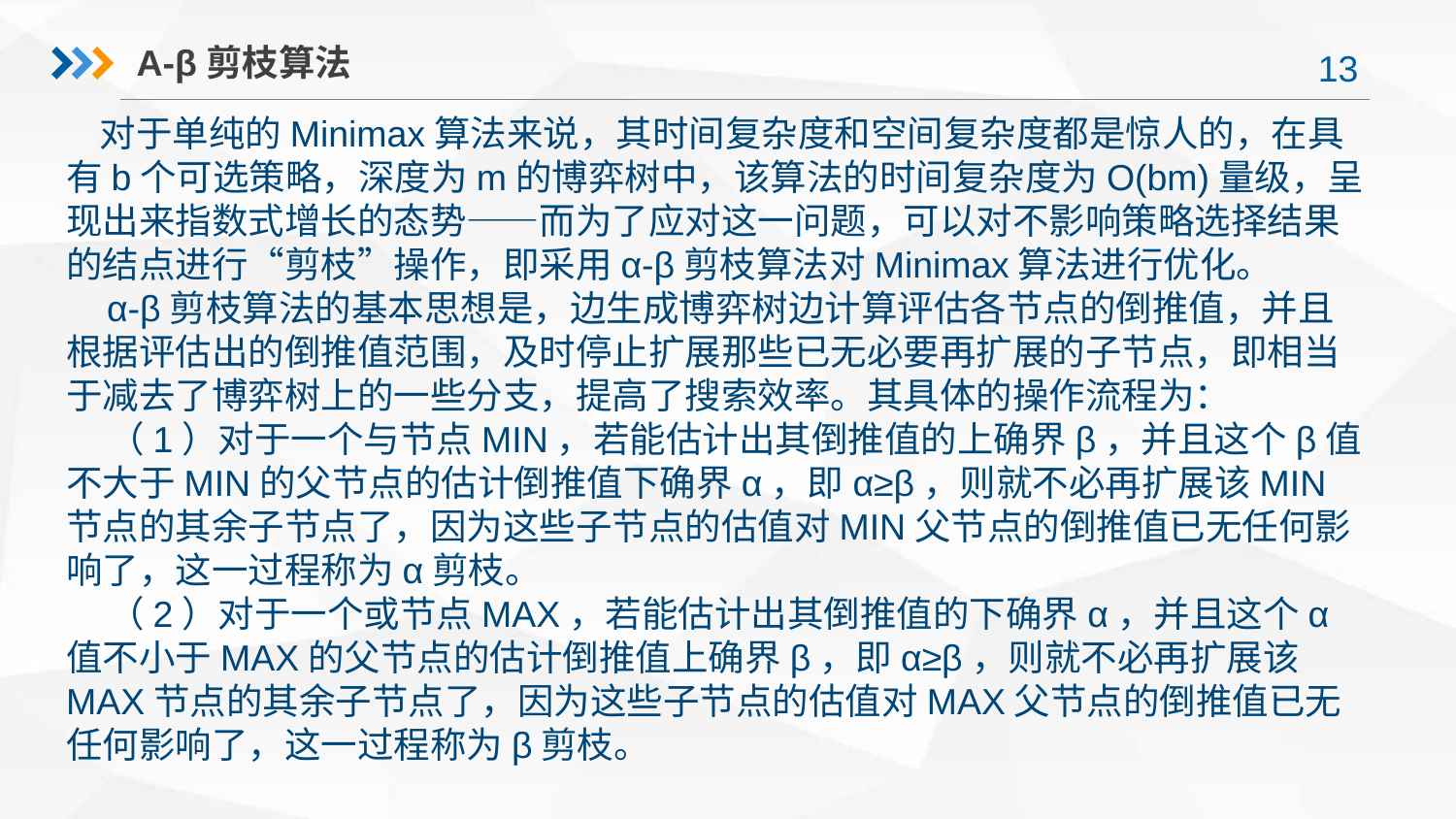

Α-β剪枝算法
   对于单纯的Minimax算法来说，其时间复杂度和空间复杂度都是惊人的，在具有b个可选策略，深度为m的博弈树中，该算法的时间复杂度为O(bm)量级，呈现出来指数式增长的态势——而为了应对这一问题，可以对不影响策略选择结果的结点进行“剪枝”操作，即采用α-β剪枝算法对Minimax算法进行优化。
    α-β剪枝算法的基本思想是，边生成博弈树边计算评估各节点的倒推值，并且根据评估出的倒推值范围，及时停止扩展那些已无必要再扩展的子节点，即相当于减去了博弈树上的一些分支，提高了搜索效率。其具体的操作流程为：
    （1）对于一个与节点MIN，若能估计出其倒推值的上确界β，并且这个β值不大于MIN的父节点的估计倒推值下确界α，即α≥β，则就不必再扩展该MIN节点的其余子节点了，因为这些子节点的估值对MIN父节点的倒推值已无任何影响了，这一过程称为α剪枝。
    （2）对于一个或节点MAX，若能估计出其倒推值的下确界α，并且这个α值不小于MAX的父节点的估计倒推值上确界β，即α≥β，则就不必再扩展该MAX节点的其余子节点了，因为这些子节点的估值对MAX父节点的倒推值已无任何影响了，这一过程称为β剪枝。